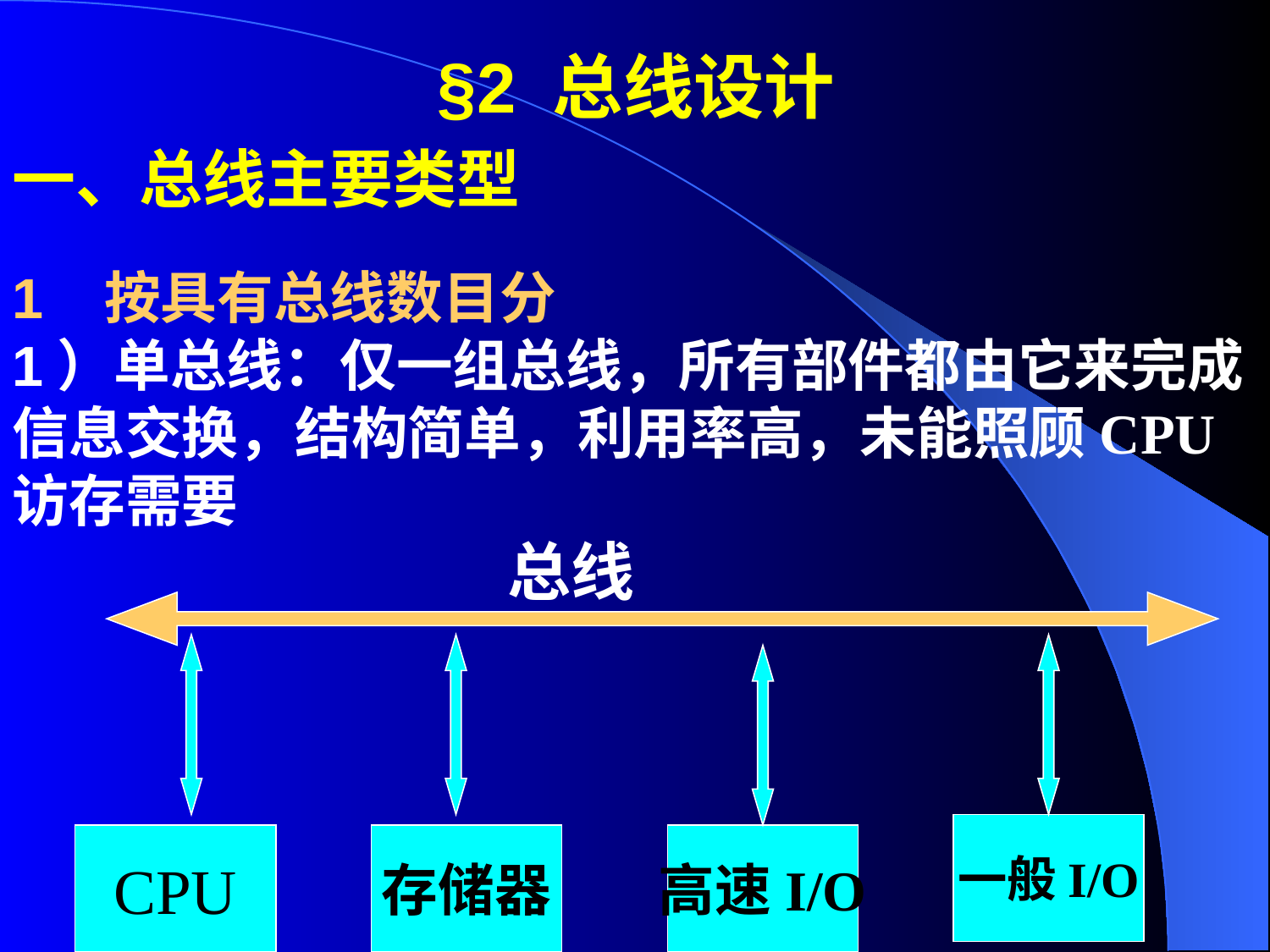

§2 总线设计
一、总线主要类型
1   按具有总线数目分
1）单总线：仅一组总线，所有部件都由它来完成信息交换，结构简单，利用率高，未能照顾CPU访存需要
总线

一般I/O
CPU
存储器
高速I/O
9